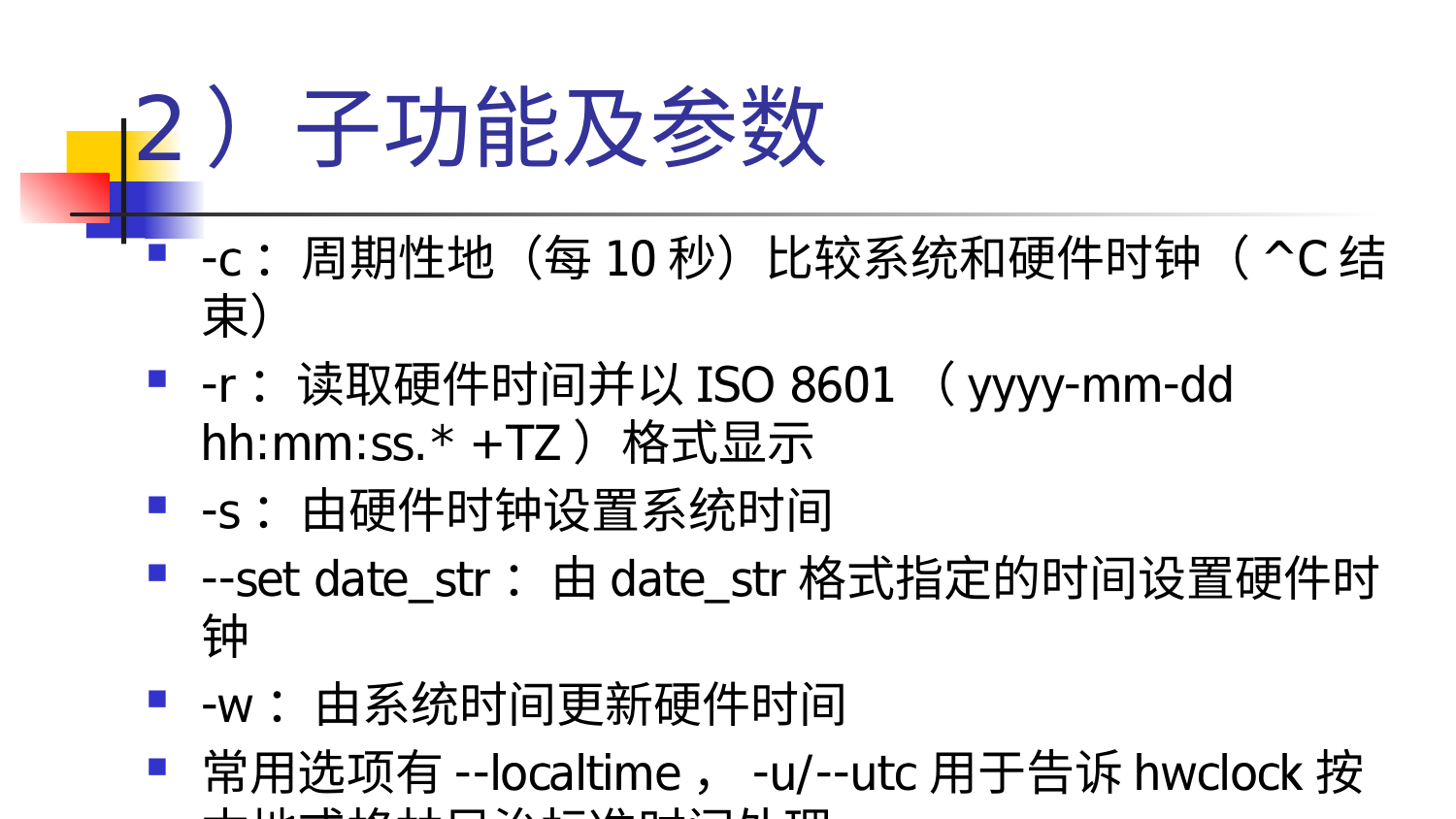

# 2）子功能及参数
-c：周期性地（每10秒）比较系统和硬件时钟（^C结束）
-r：读取硬件时间并以ISO 8601（yyyy-mm-dd hh:mm:ss.* +TZ）格式显示
-s：由硬件时钟设置系统时间
--set date_str：由date_str格式指定的时间设置硬件时钟
-w：由系统时间更新硬件时间
常用选项有--localtime，-u/--utc用于告诉hwclock按本地或格林尼治标准时间处理。